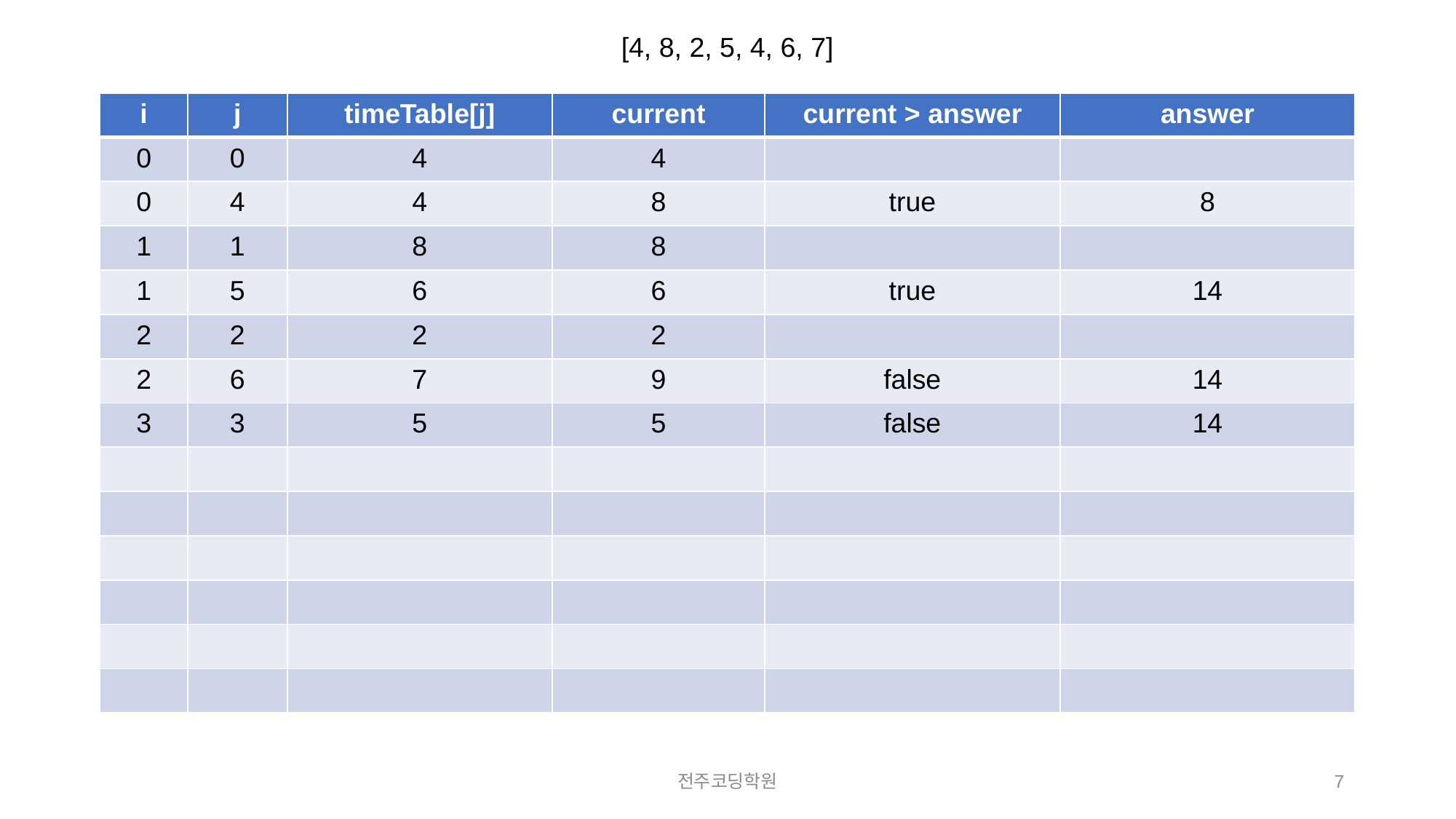

[4, 8, 2, 5, 4, 6, 7]
| i | j | timeTable[j] | current | current > answer | answer |
| --- | --- | --- | --- | --- | --- |
| 0 | 0 | 4 | 4 |  |  |
| 0 | 4 | 4 | 8 | true | 8 |
| 1 | 1 | 8 | 8 |  |  |
| 1 | 5 | 6 | 6 | true | 14 |
| 2 | 2 | 2 | 2 |  |  |
| 2 | 6 | 7 | 9 | false | 14 |
| 3 | 3 | 5 | 5 | false | 14 |
|  |  |  |  |  |  |
|  |  |  |  |  |  |
|  |  |  |  |  |  |
|  |  |  |  |  |  |
|  |  |  |  |  |  |
|  |  |  |  |  |  |
전주코딩학원
7